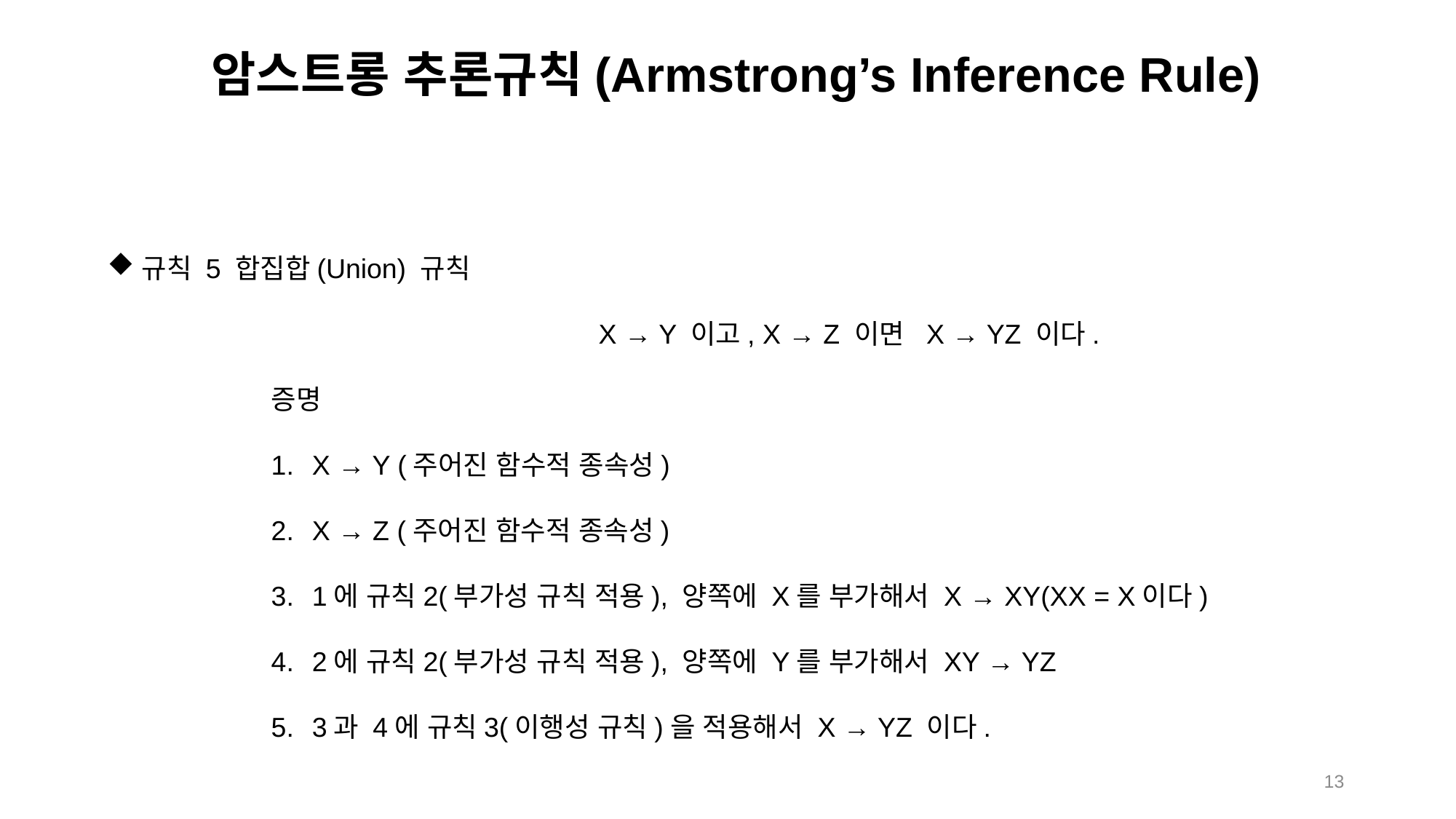

# 암스트롱 추론규칙(Armstrong’s Inference Rule)
규칙 5 합집합(Union) 규칙
			X → Y 이고, X → Z 이면  X → YZ 이다.
증명
X → Y (주어진 함수적 종속성)
X → Z (주어진 함수적 종속성)
1에 규칙2(부가성 규칙 적용), 양쪽에 X를 부가해서 X → XY(XX = X이다)
2에 규칙2(부가성 규칙 적용), 양쪽에 Y를 부가해서 XY → YZ
3과 4에 규칙3(이행성 규칙)을 적용해서 X → YZ 이다.
13